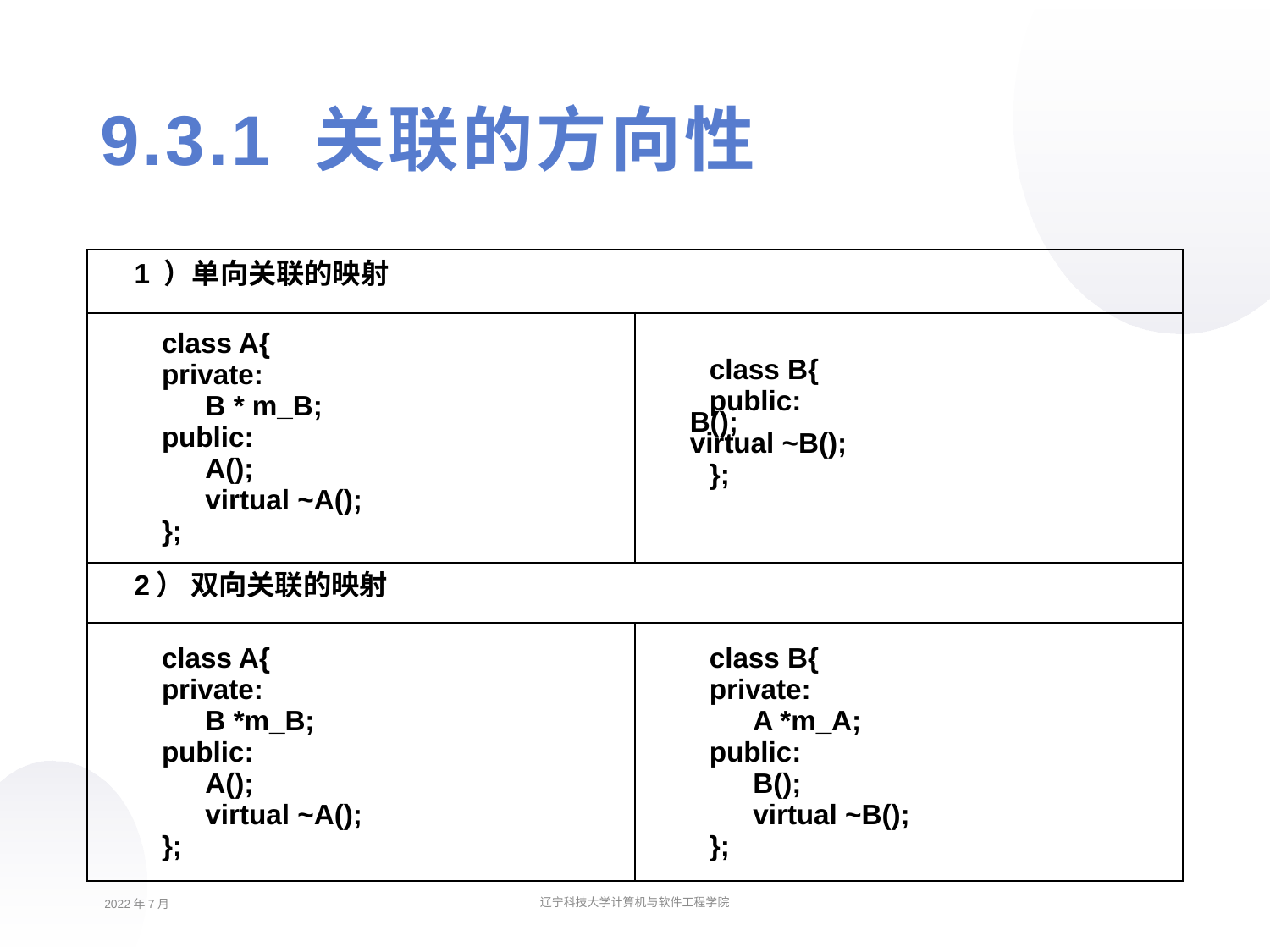

9.3.1 关联的方向性
| 1 ）单向关联的映射 |  |
| --- | --- |
| class A{ private: B \* m\_B; public: A(); virtual ~A(); }; | class B{ public: B(); virtual ~B(); }; |
| 2） 双向关联的映射 |  |
| class A{ private: B \*m\_B; public: A(); virtual ~A(); }; | class B{ private: A \*m\_A; public: B(); virtual ~B(); }; |

2022年7月
辽宁科技大学计算机与软件工程学院
46